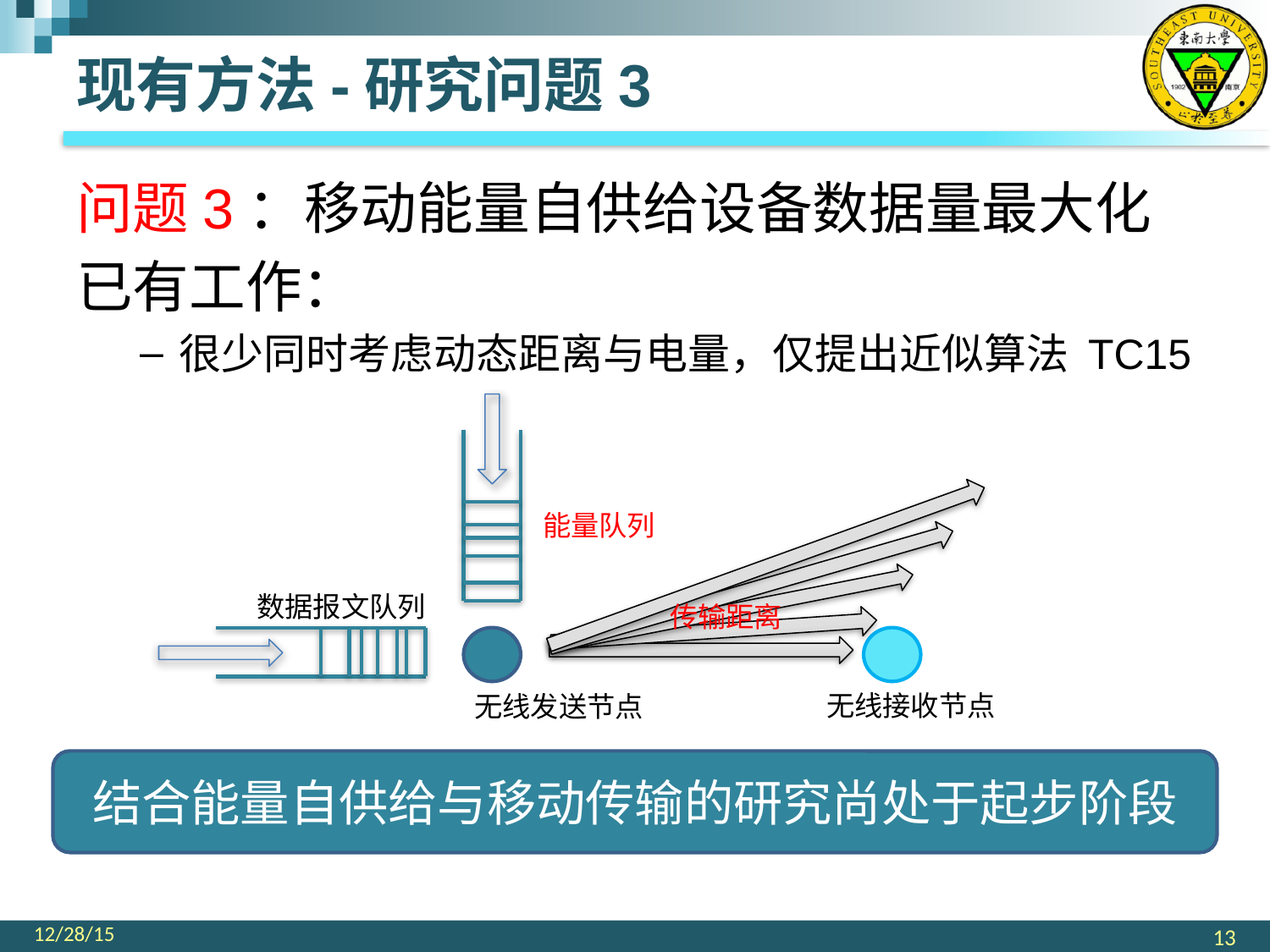

# 现有方法-研究问题3
问题3：移动能量自供给设备数据量最大化
已有工作：
很少同时考虑动态距离与电量，仅提出近似算法 TC15

能量队列

数据报文队列

无线发送节点
传输距离

无线接收节点
结合能量自供给与移动传输的研究尚处于起步阶段
12/28/15
13